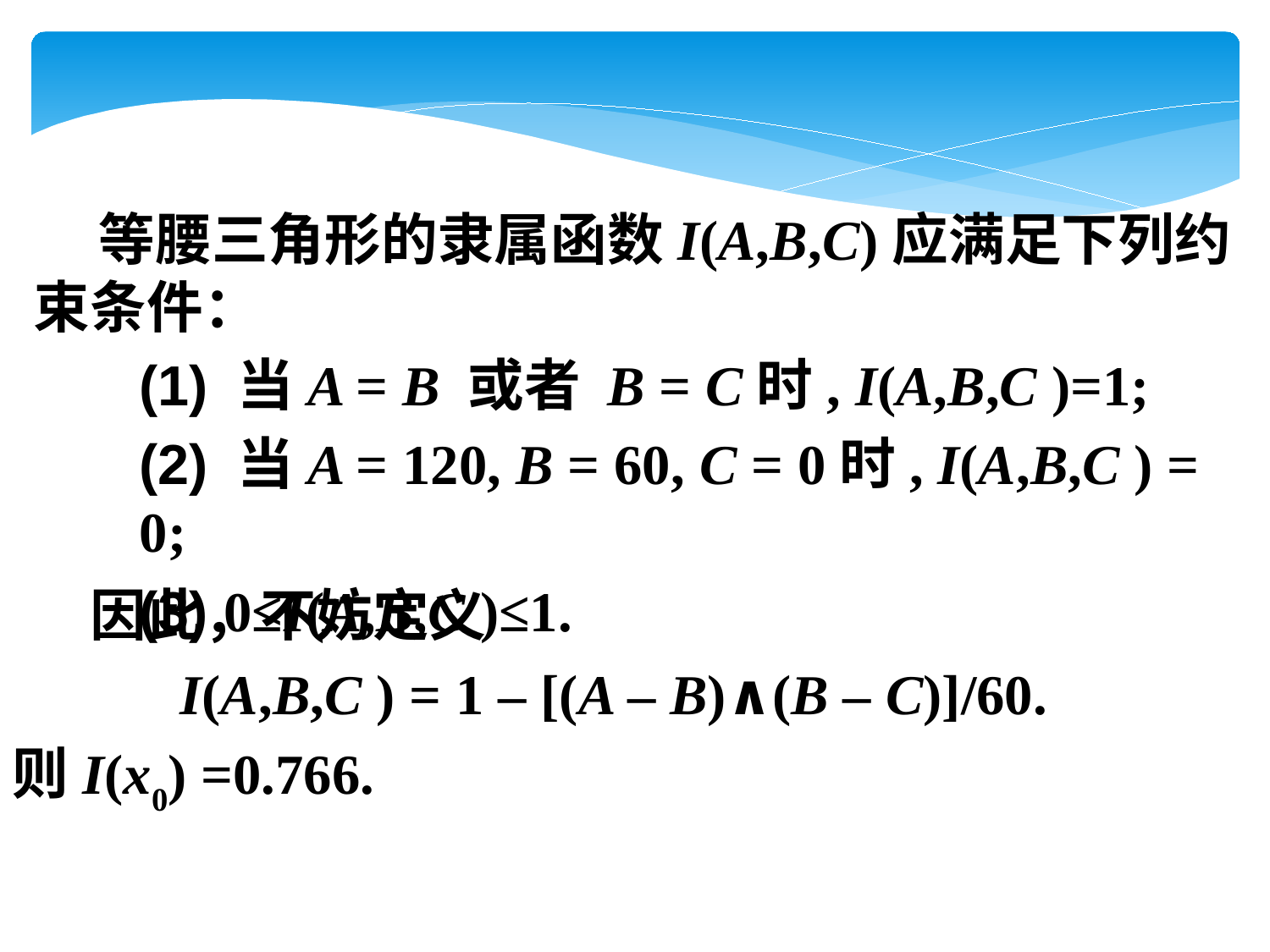

等腰三角形的隶属函数I(A,B,C)应满足下列约束条件：
(1) 当A = B 或者 B = C时, I(A,B,C )=1;
(2) 当A = 120, B = 60, C = 0时, I(A,B,C ) = 0;
(3) 0≤I(A,B,C )≤1.
     因此，不妨定义
I(A,B,C ) = 1 – [(A – B)∧(B – C)]/60.
则I(x0) =0.766.